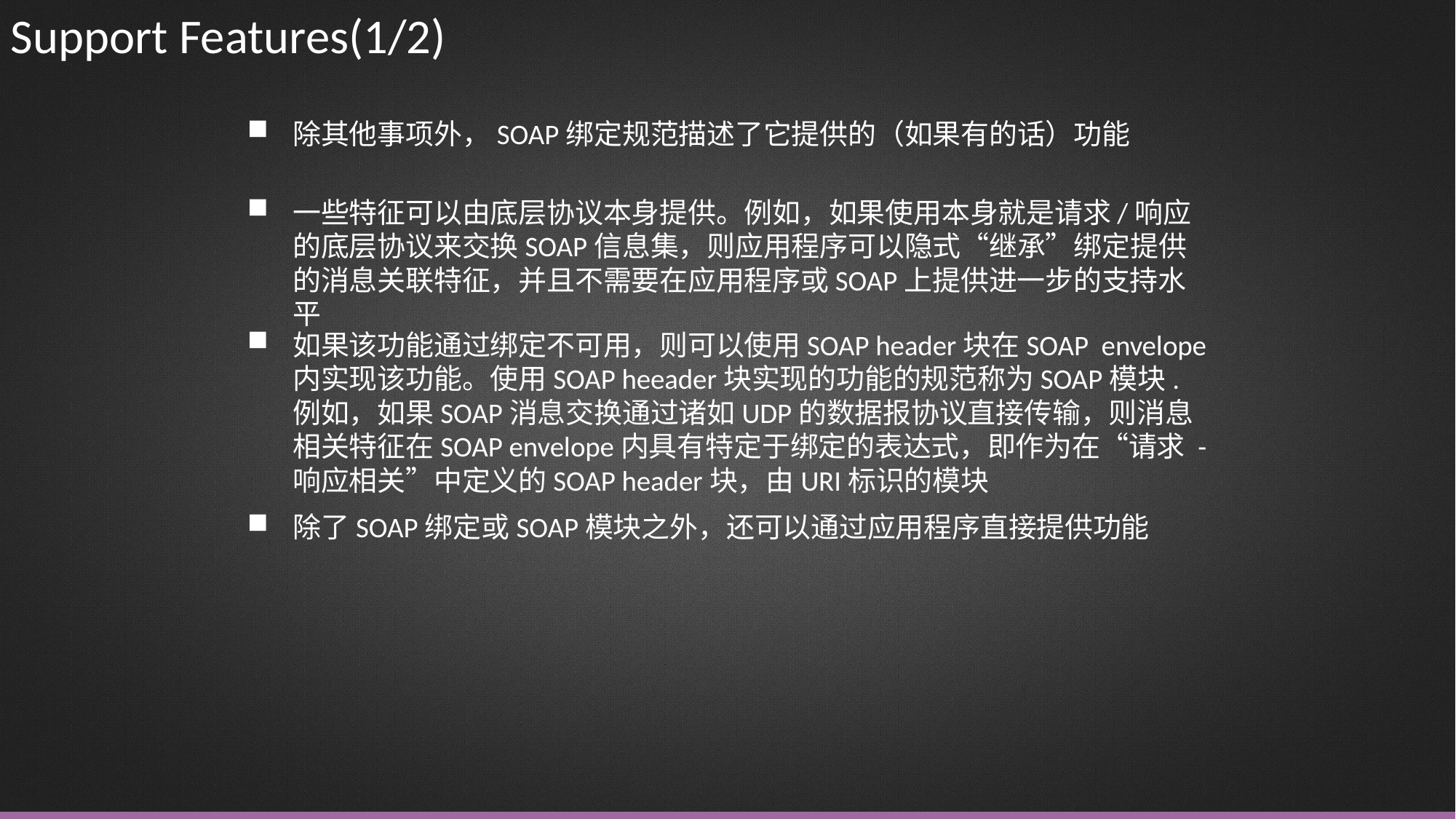

Support Features(1/2)

除其他事项外，SOAP绑定规范描述了它提供的（如果有的话）功能
一些特征可以由底层协议本身提供。例如，如果使用本身就是请求/响应的底层协议来交换SOAP信息集，则应用程序可以隐式“继承”绑定提供的消息关联特征，并且不需要在应用程序或SOAP上提供进一步的支持水平
如果该功能通过绑定不可用，则可以使用SOAP header块在SOAP  envelope内实现该功能。使用SOAP heeader块实现的功能的规范称为SOAP模块.例如，如果SOAP消息交换通过诸如UDP的数据报协议直接传输，则消息相关特征在SOAP envelope内具有特定于绑定的表达式，即作为在“请求 - 响应相关”中定义的SOAP header块，由URI标识的模块
除了SOAP绑定或SOAP模块之外，还可以通过应用程序直接提供功能